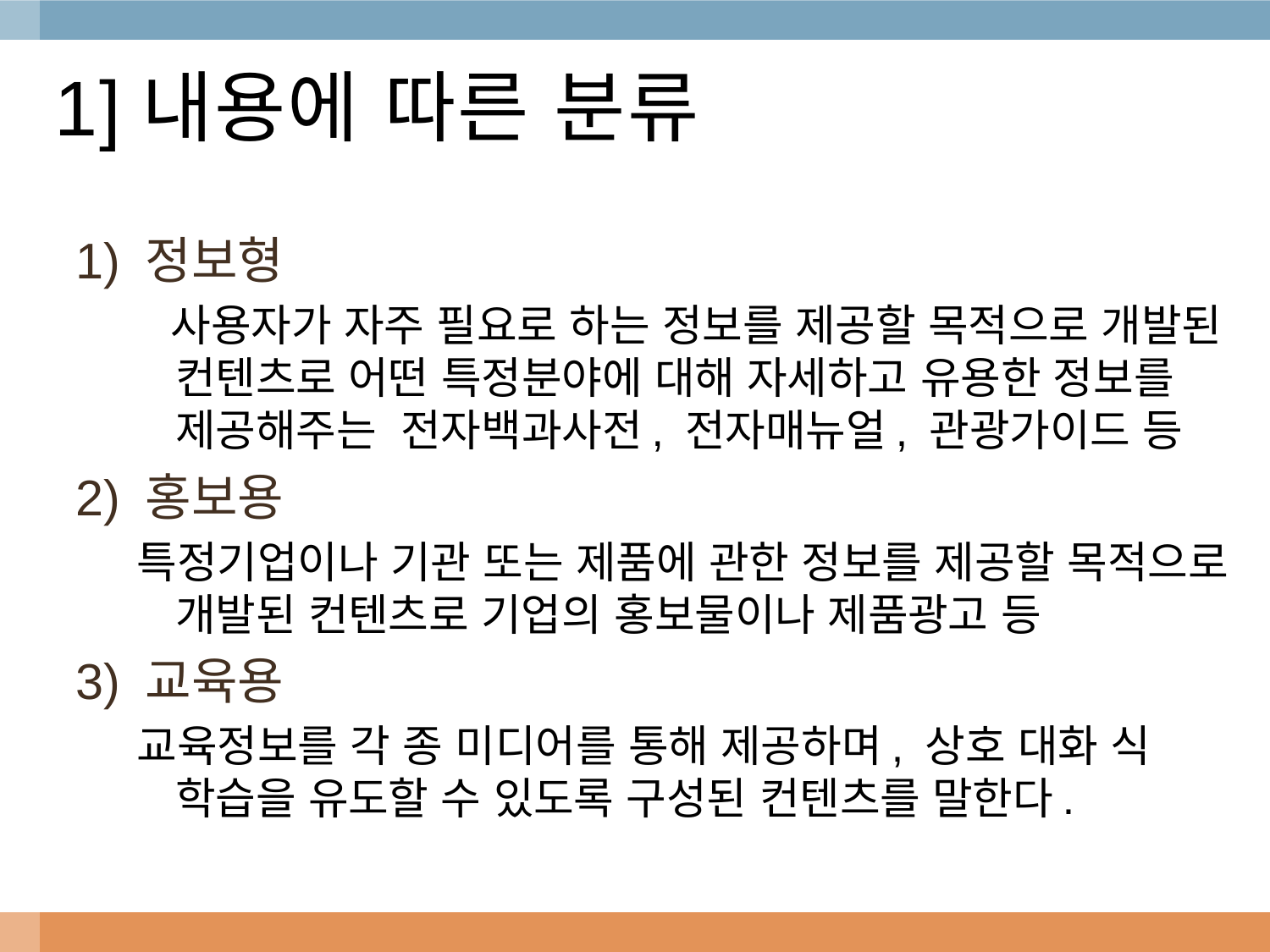

# 1]내용에 따른 분류
1) 정보형
  사용자가 자주 필요로 하는 정보를 제공할 목적으로 개발된 컨텐츠로 어떤 특정분야에 대해 자세하고 유용한 정보를 제공해주는  전자백과사전, 전자매뉴얼, 관광가이드 등
2) 홍보용
특정기업이나 기관 또는 제품에 관한 정보를 제공할 목적으로 개발된 컨텐츠로 기업의 홍보물이나 제품광고 등
3) 교육용
교육정보를 각 종 미디어를 통해 제공하며, 상호 대화 식 학습을 유도할 수 있도록 구성된 컨텐츠를 말한다.